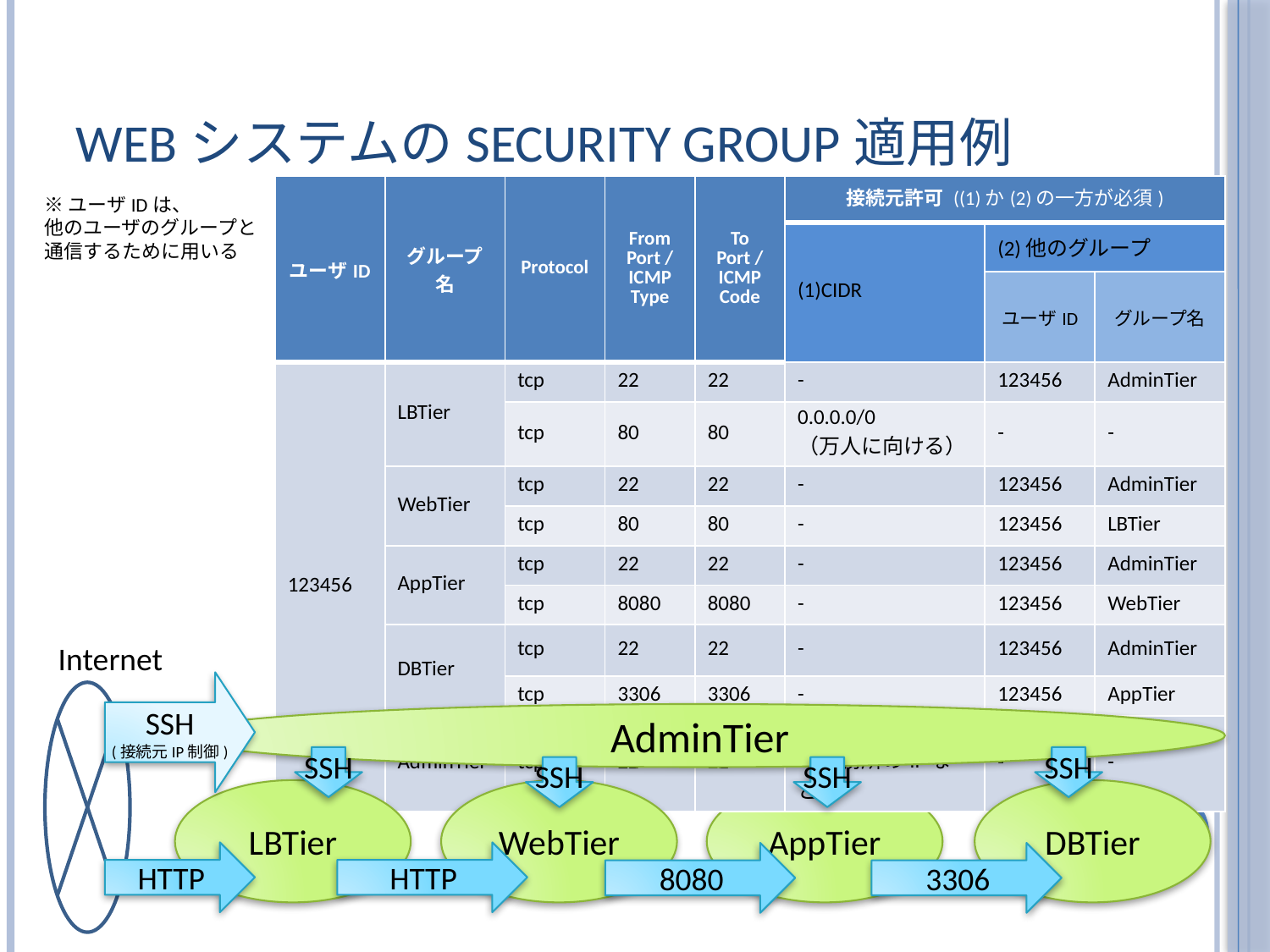

# WebシステムのSecurity Group適用例
| ユーザID | グループ名 | Protocol | From Port / ICMP Type | To Port / ICMP Code | 接続元許可 ((1)か(2)の一方が必須) |  |  |
| --- | --- | --- | --- | --- | --- | --- | --- |
|  |  |  |  |  | (1)CIDR | (2)他のグループ |  |
|  |  |  |  |  |  | ユーザID | グループ名 |
| 123456 | LBTier | tcp | 22 | 22 | - | 123456 | AdminTier |
|  |  | tcp | 80 | 80 | 0.0.0.0/0 （万人に向ける） | - | - |
|  | WebTier | tcp | 22 | 22 | - | 123456 | AdminTier |
|  |  | tcp | 80 | 80 | - | 123456 | LBTier |
|  | AppTier | tcp | 22 | 22 | - | 123456 | AdminTier |
|  |  | tcp | 8080 | 8080 | - | 123456 | WebTier |
|  | DBTier | tcp | 22 | 22 | - | 123456 | AdminTier |
|  |  | tcp | 3306 | 3306 | - | 123456 | AppTier |
|  | AdminTier | tcp | 22 | 22 | 211.19.xxx.xxx/32 （事務所のIPなど） | - | - |
※ユーザIDは、
他のユーザのグループと
通信するために用いる
Internet
SSH
(接続元IP制御)

AdminTier
SSH
SSH
SSH
SSH
LBTier
WebTier
AppTier
DBTier
8
HTTP
HTTP
8080
3306